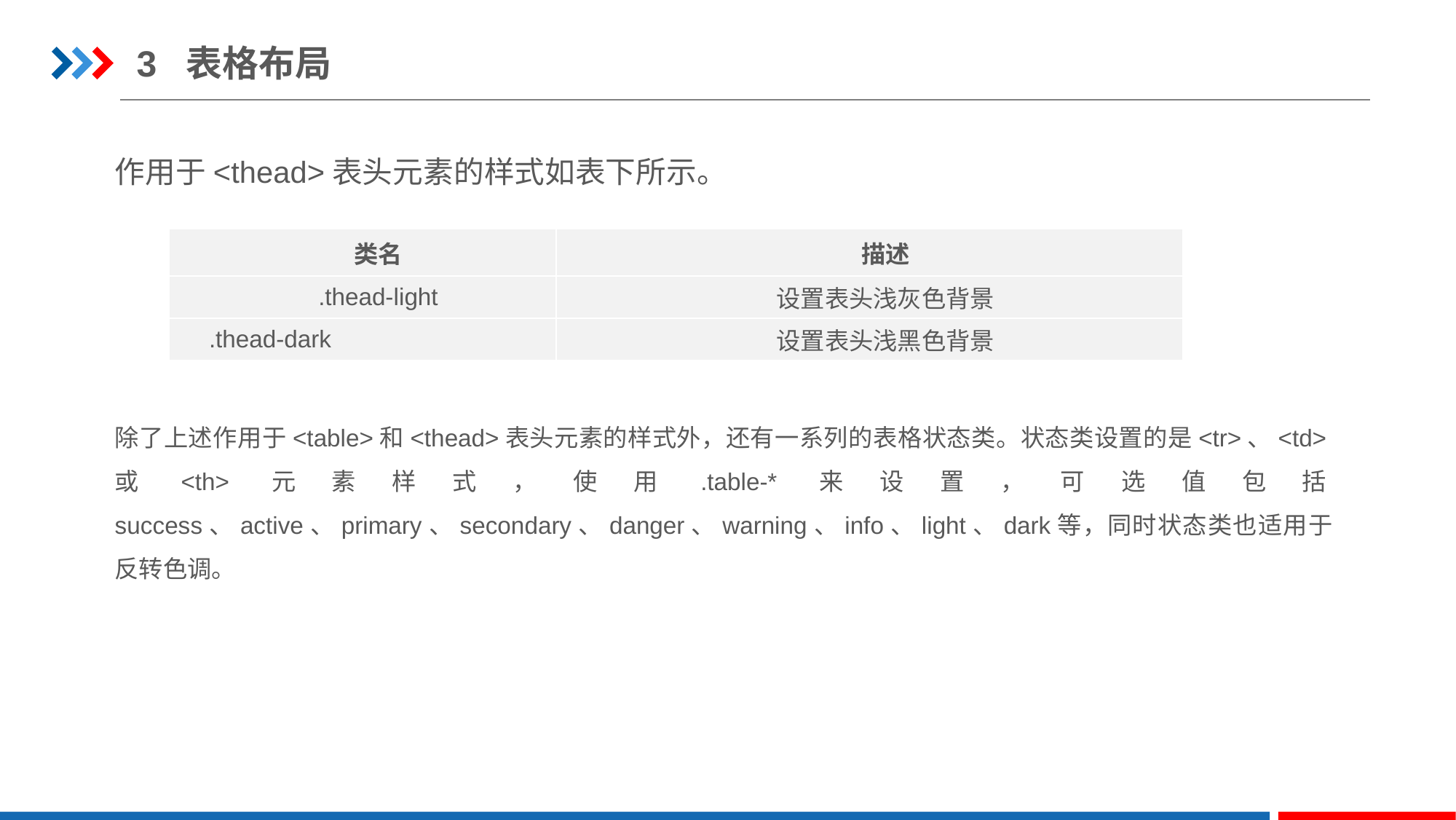

3  表格布局
作用于<thead>表头元素的样式如表下所示。
| 类名 | 描述 |
| --- | --- |
| .thead-light | 设置表头浅灰色背景 |
| .thead-dark | 设置表头浅黑色背景 |
除了上述作用于<table>和<thead>表头元素的样式外，还有一系列的表格状态类。状态类设置的是<tr>、<td>或<th>元素样式，使用.table-*来设置，可选值包括success、active、primary、secondary、danger、warning、info、light、dark等，同时状态类也适用于反转色调。